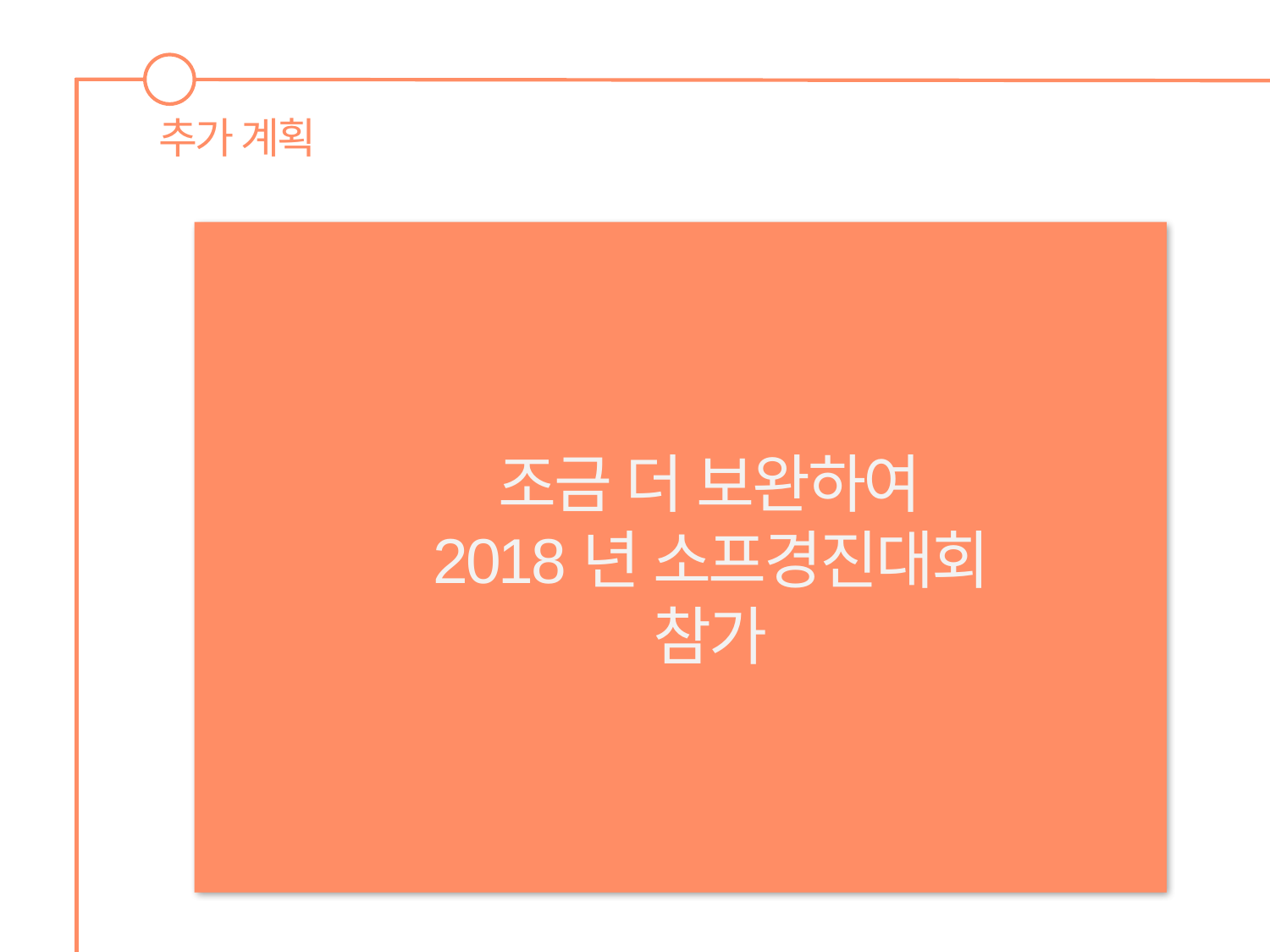

추가 계획

조금 더 보완하여
2018년 소프경진대회 참가